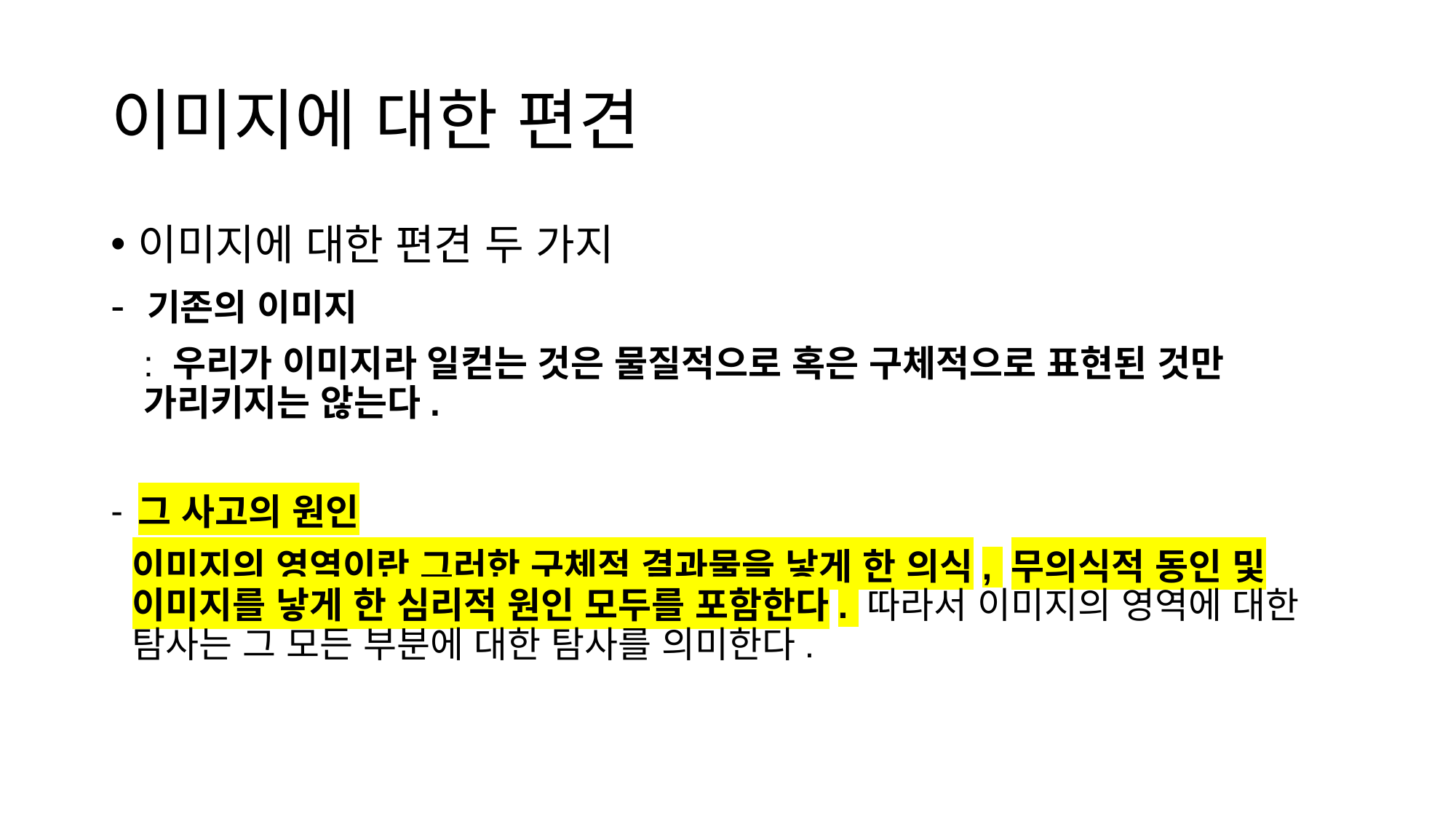

# 이미지에 대한 편견
이미지에 대한 편견 두 가지
- 기존의 이미지
: 우리가 이미지라 일컫는 것은 물질적으로 혹은 구체적으로 표현된 것만 가리키지는 않는다.

그 사고의 원인
이미지의 영역이란 그러한 구체적 결과물을 낳게 한 의식, 무의식적 동인 및 이미지를 낳게 한 심리적 원인 모두를 포함한다. 따라서 이미지의 영역에 대한 탐사는 그 모든 부분에 대한 탐사를 의미한다.